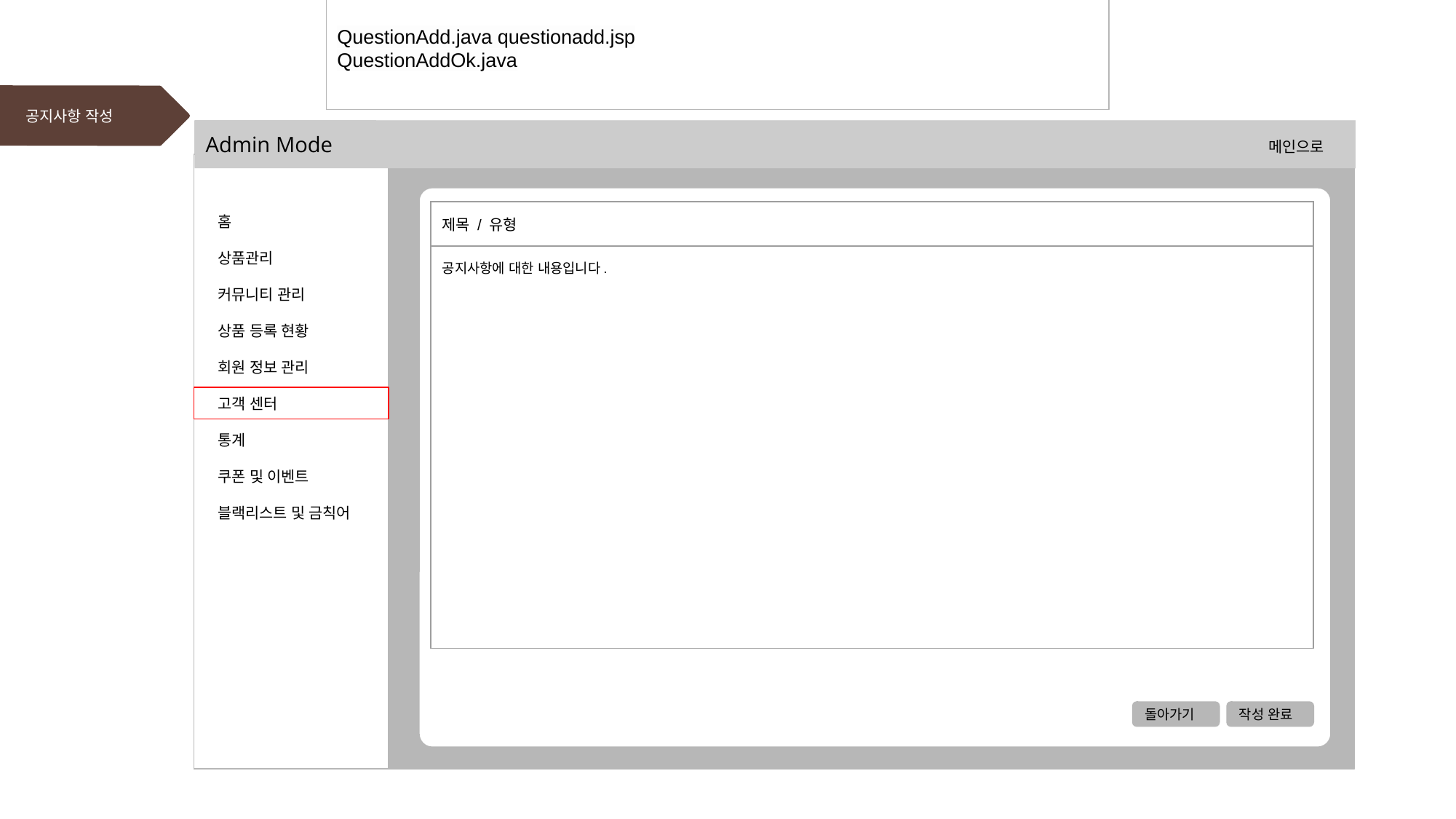

QuestionAdd.java questionadd.jsp
QuestionAddOk.java
공지사항 작성

Admin Mode
메인으로

홈

상품관리

커뮤니티 관리

상품 등록 현황

회원 정보 관리

고객 센터

통계

쿠폰 및 이벤트

블랙리스트 및 금칙어

Admin Mode
메인으로

Admin Mode

홈

상품관리

커뮤니티 관리

상품 등록

회원 정보 관리

고객 센터

통계

쿠폰 및 이벤트

블랙리스트 및 금칙어
| 제목 / 유형 |  |  |
| --- | --- | --- |
| 공지사항에 대한 내용입니다. |  |  |

작성하기
돌아가기
작성 완료